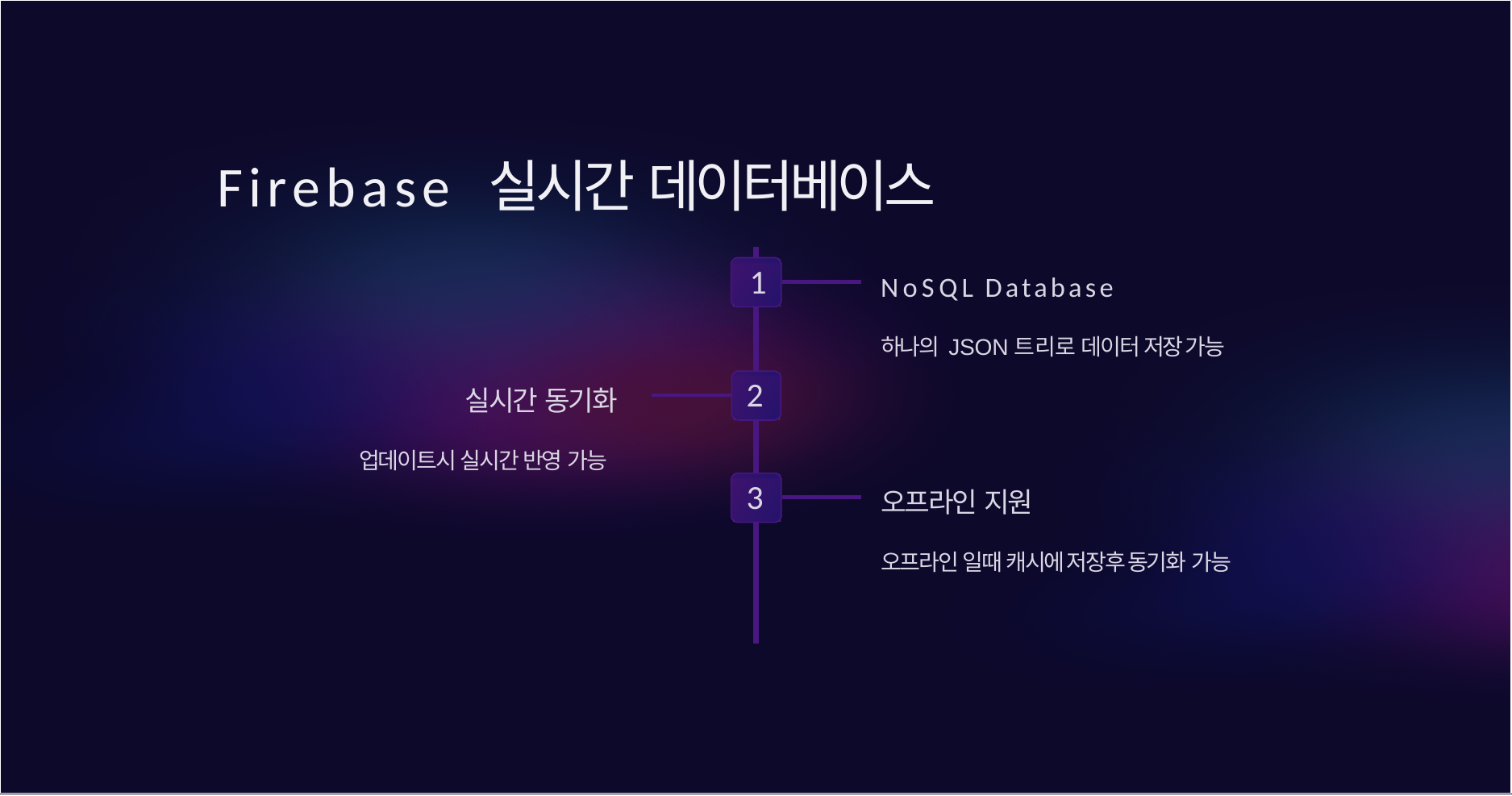

# Firebase 실시간 데이터베이스

1

NoSQL Database
하나의 JSON트리로 데이터 저장 가능

2

실시간 동기화

업데이트시 실시간 반영 가능

3

오프라인 지원

오프라인 일때 캐시에 저장후 동기화 가능